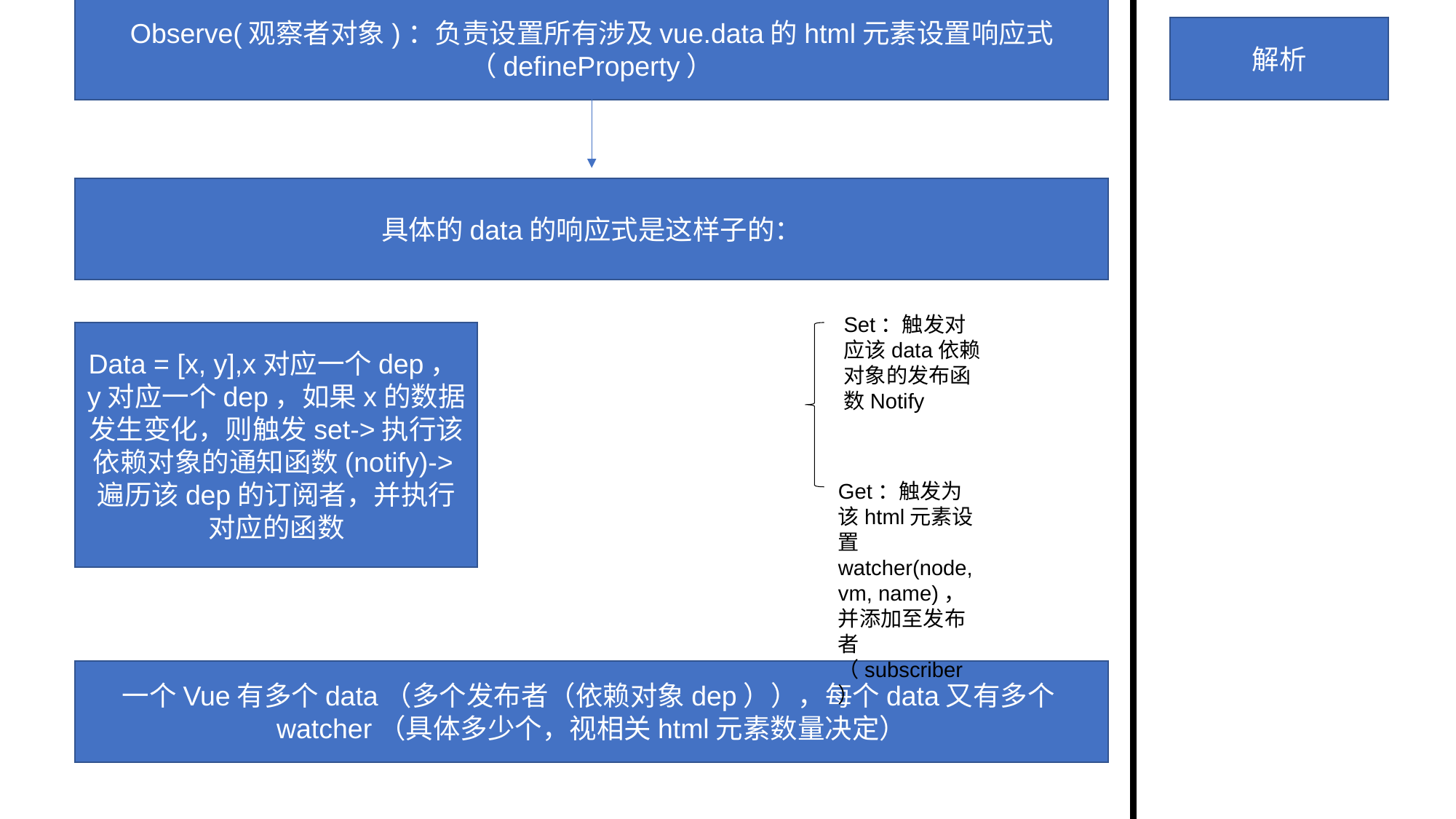

Observe(观察者对象)：负责设置所有涉及vue.data的html元素设置响应式（defineProperty）
解析
具体的data的响应式是这样子的：
Set：触发对应该data依赖对象的发布函数Notify
Data = [x, y],x对应一个dep，y对应一个dep，如果x的数据发生变化，则触发set->执行该依赖对象的通知函数(notify)->遍历该dep的订阅者，并执行对应的函数

Get：触发为该html元素设置watcher(node, vm, name)，并添加至发布者（subscriber）
一个Vue有多个data（多个发布者（依赖对象dep）），每个data又有多个watcher（具体多少个，视相关html元素数量决定）